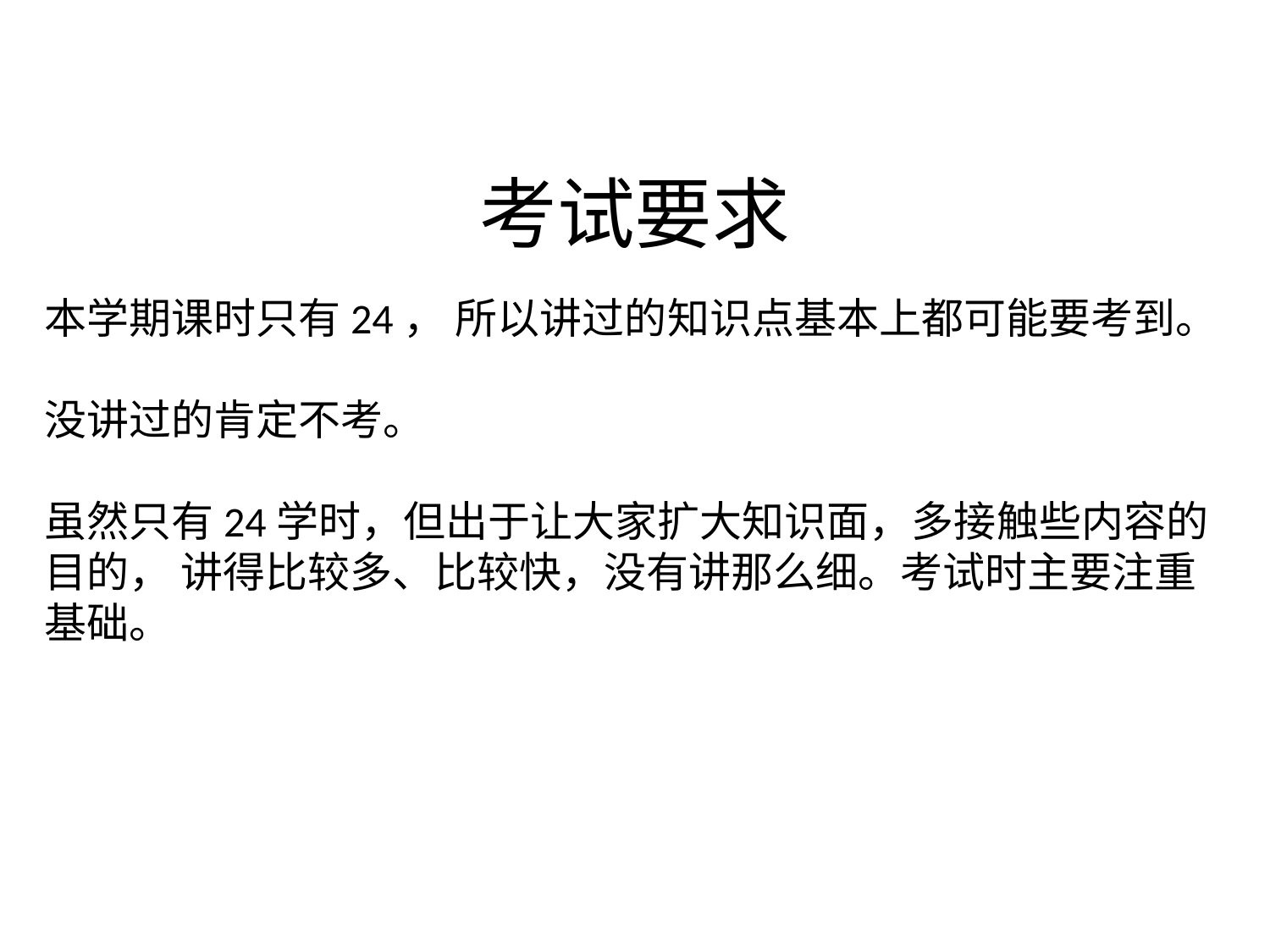

# 考试要求
本学期课时只有24， 所以讲过的知识点基本上都可能要考到。
没讲过的肯定不考。

虽然只有24学时，但出于让大家扩大知识面，多接触些内容的目的， 讲得比较多、比较快，没有讲那么细。考试时主要注重基础。